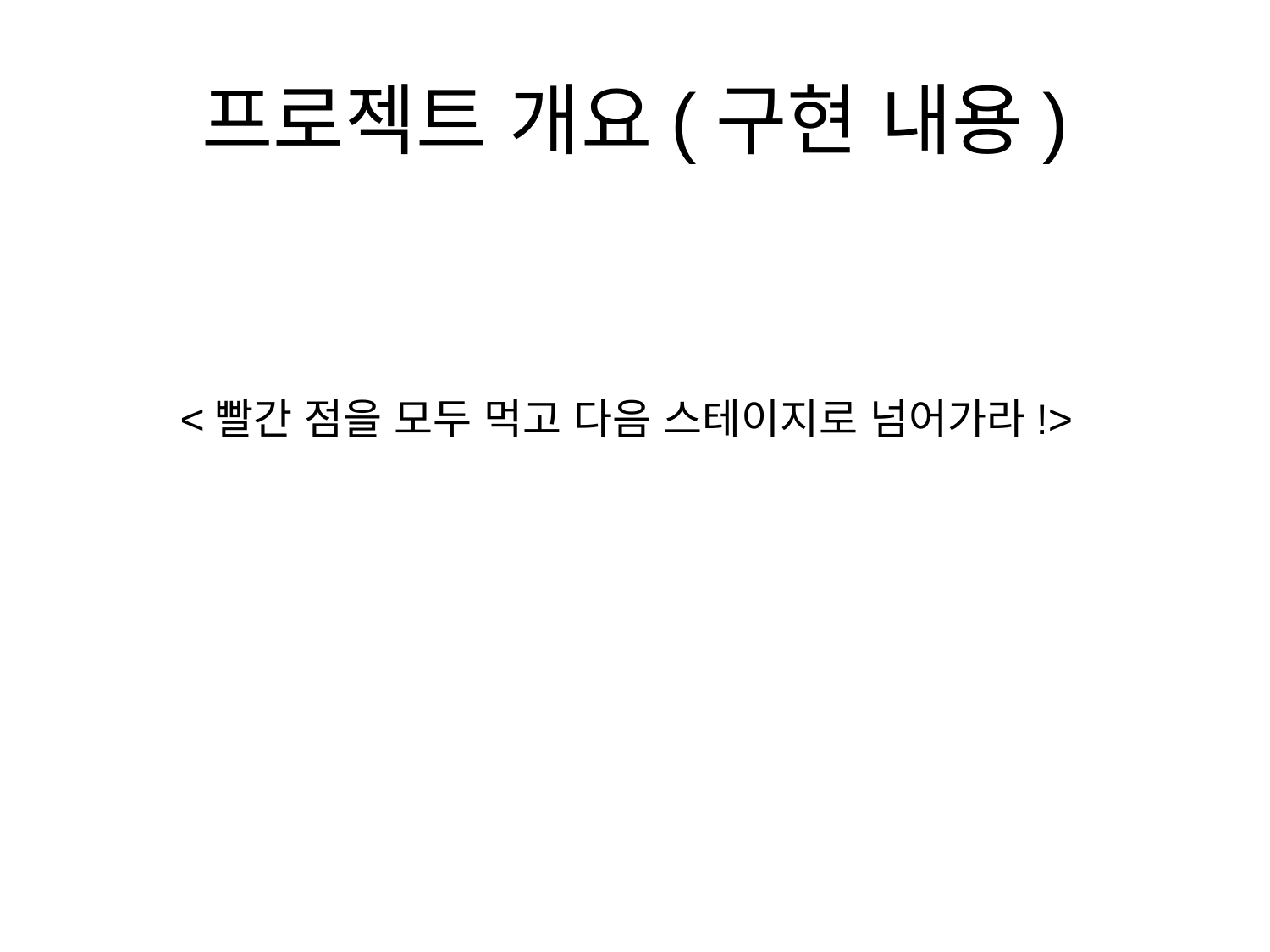

# 프로젝트 개요(구현 내용)
<빨간 점을 모두 먹고 다음 스테이지로 넘어가라!>